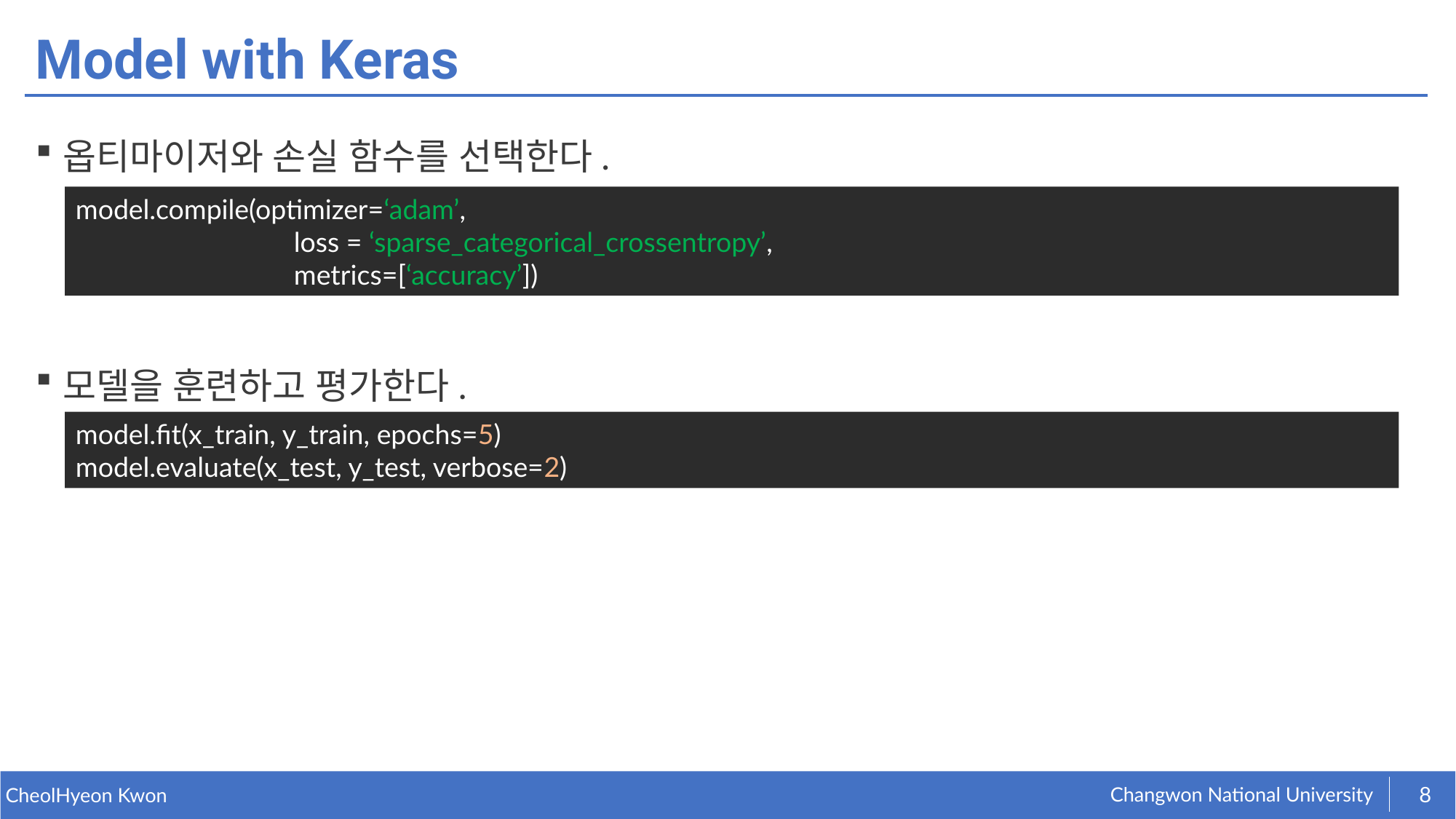

# Model with Keras
옵티마이저와 손실 함수를 선택한다.

모델을 훈련하고 평가한다.

model.compile(optimizer=‘adam’,
		loss = ‘sparse_categorical_crossentropy’,
		metrics=[‘accuracy’])
model.fit(x_train, y_train, epochs=5)
model.evaluate(x_test, y_test, verbose=2)
8